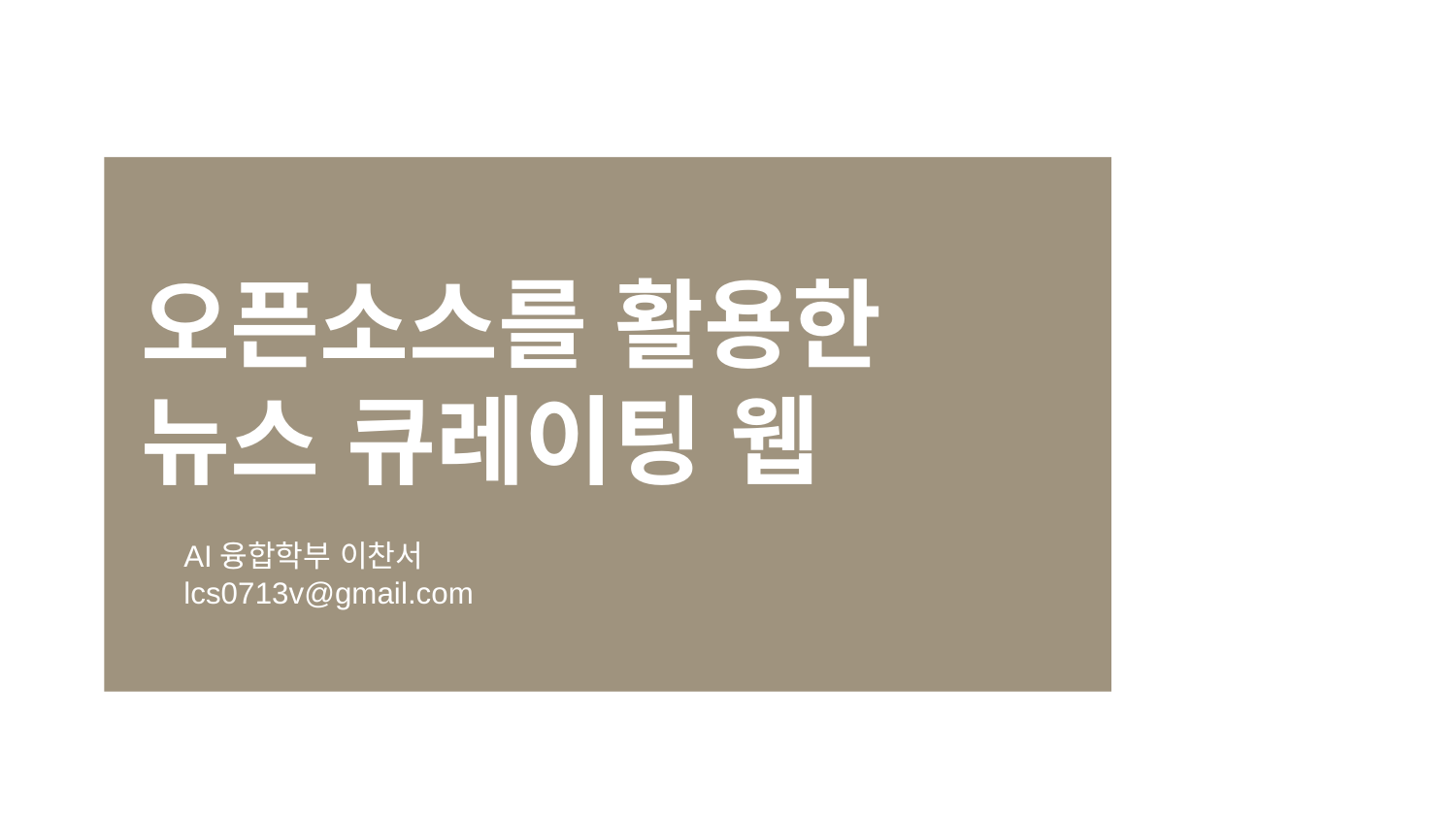

# 오픈소스를 활용한 뉴스 큐레이팅 웹
AI융합학부 이찬서
lcs0713v@gmail.com